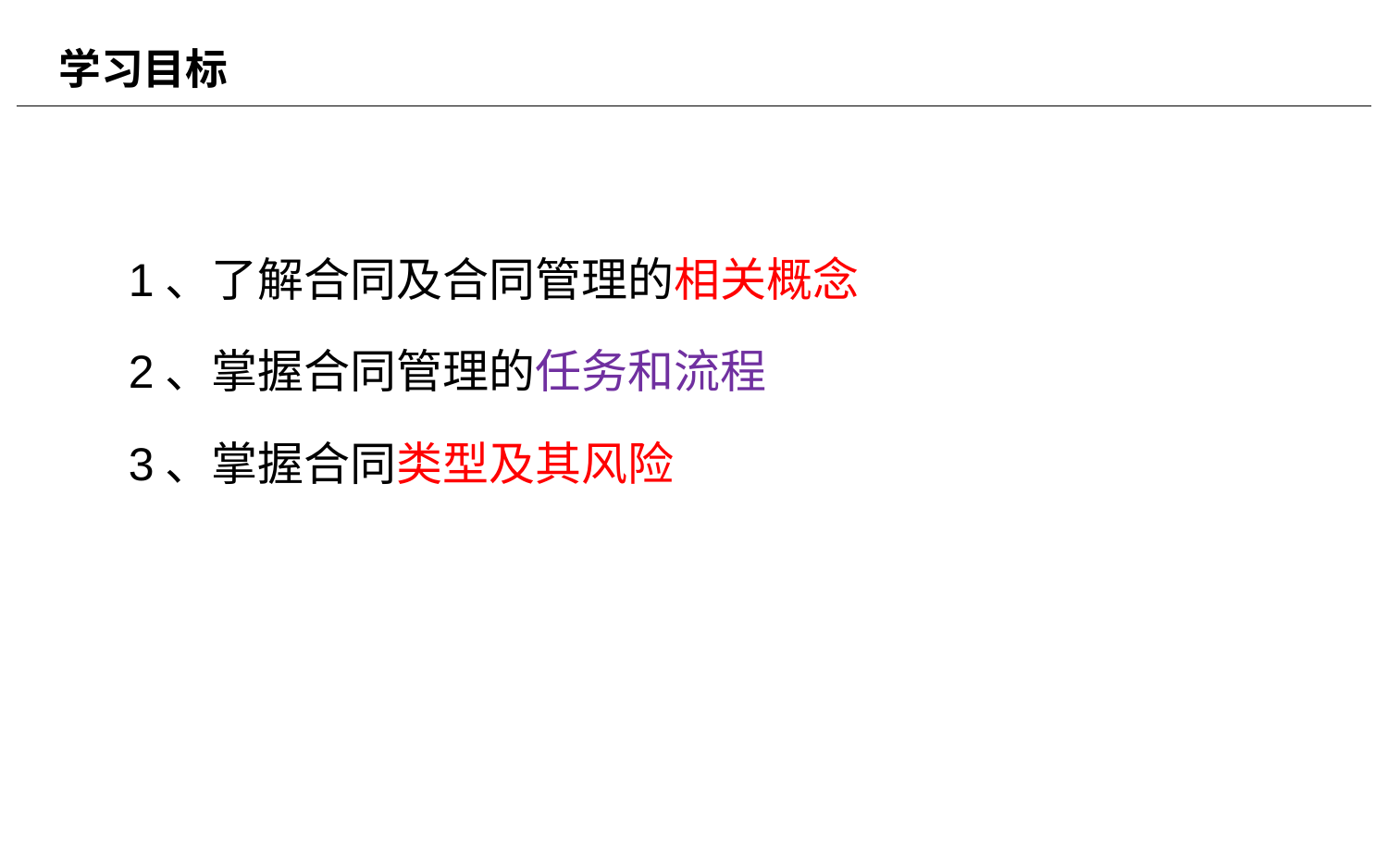

# 学习目标
1、了解合同及合同管理的相关概念
2、掌握合同管理的任务和流程
3、掌握合同类型及其风险